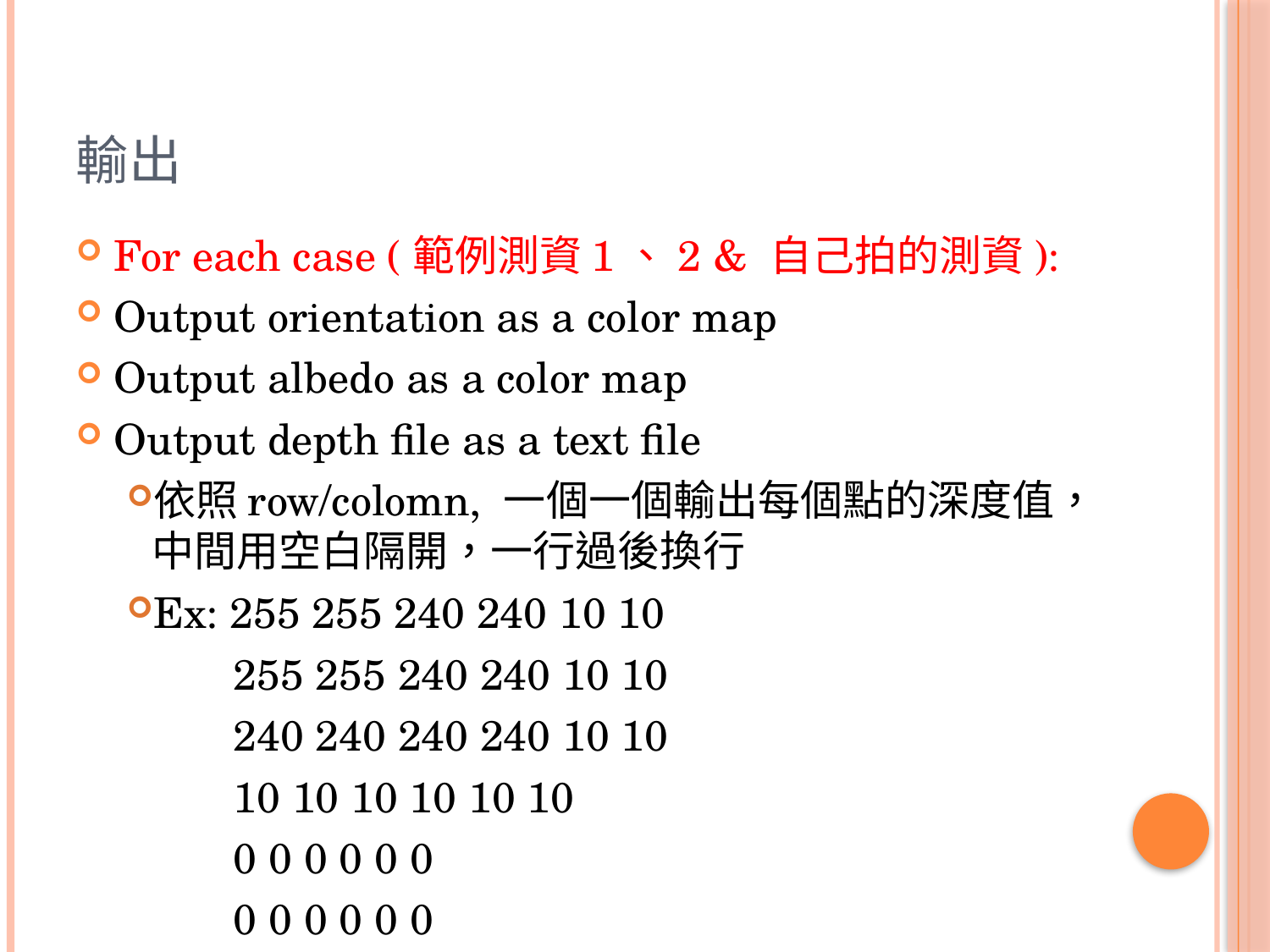

# 輸出
For each case (範例測資1、2 & 自己拍的測資):
Output orientation as a color map
Output albedo as a color map
Output depth file as a text file
依照row/colomn, 一個一個輸出每個點的深度值，中間用空白隔開，一行過後換行
Ex: 255 255 240 240 10 10
         255 255 240 240 10 10
         240 240 240 240 10 10
         10 10 10 10 10 10
         0 0 0 0 0 0
         0 0 0 0 0 0